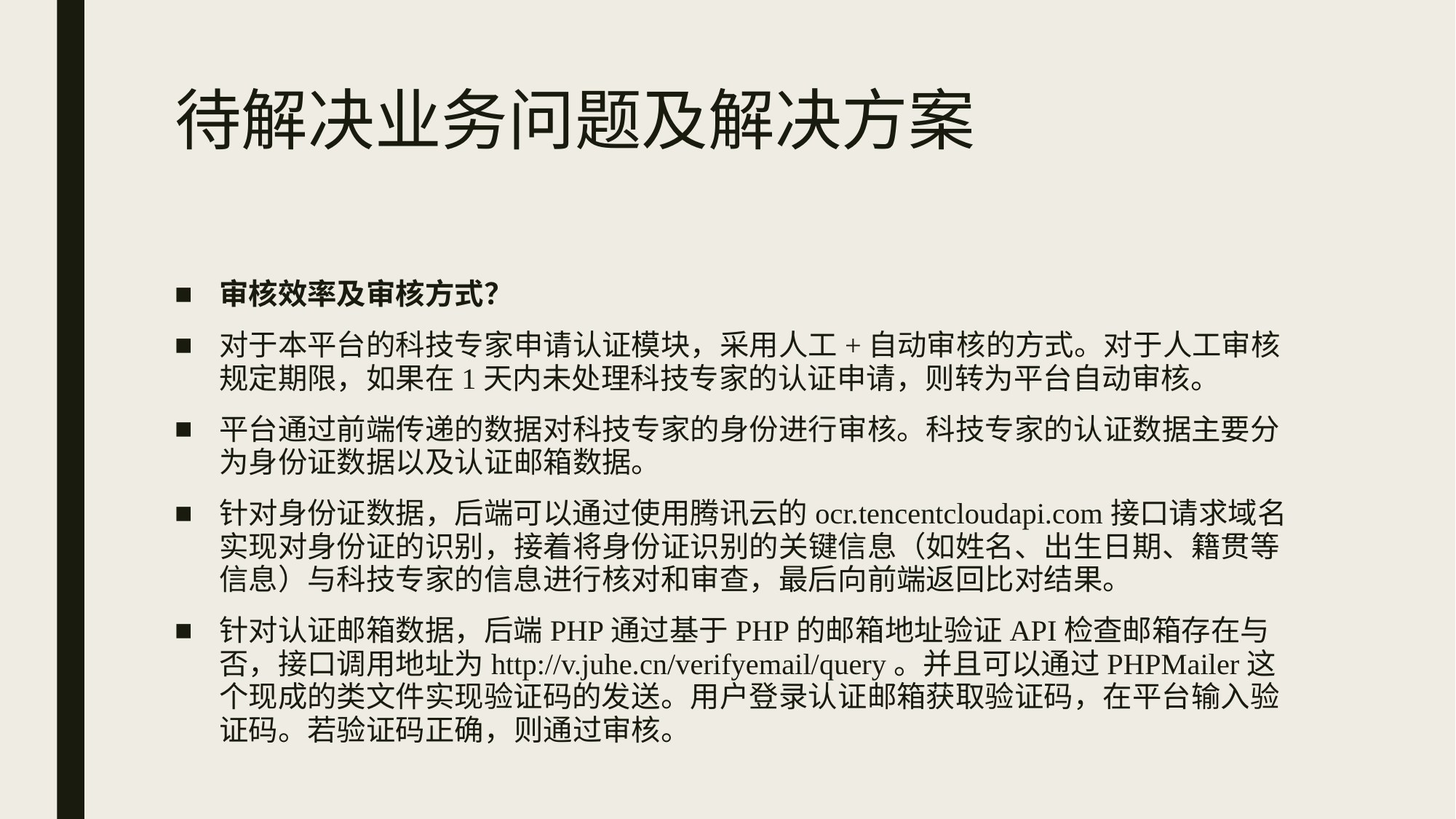

# 待解决业务问题及解决方案
审核效率及审核方式？
对于本平台的科技专家申请认证模块，采用人工+自动审核的方式。对于人工审核规定期限，如果在1天内未处理科技专家的认证申请，则转为平台自动审核。
平台通过前端传递的数据对科技专家的身份进行审核。科技专家的认证数据主要分为身份证数据以及认证邮箱数据。
针对身份证数据，后端可以通过使用腾讯云的ocr.tencentcloudapi.com接口请求域名实现对身份证的识别，接着将身份证识别的关键信息（如姓名、出生日期、籍贯等信息）与科技专家的信息进行核对和审查，最后向前端返回比对结果。
针对认证邮箱数据，后端PHP通过基于PHP的邮箱地址验证API检查邮箱存在与否，接口调用地址为http://v.juhe.cn/verifyemail/query。并且可以通过PHPMailer这个现成的类文件实现验证码的发送。用户登录认证邮箱获取验证码，在平台输入验证码。若验证码正确，则通过审核。